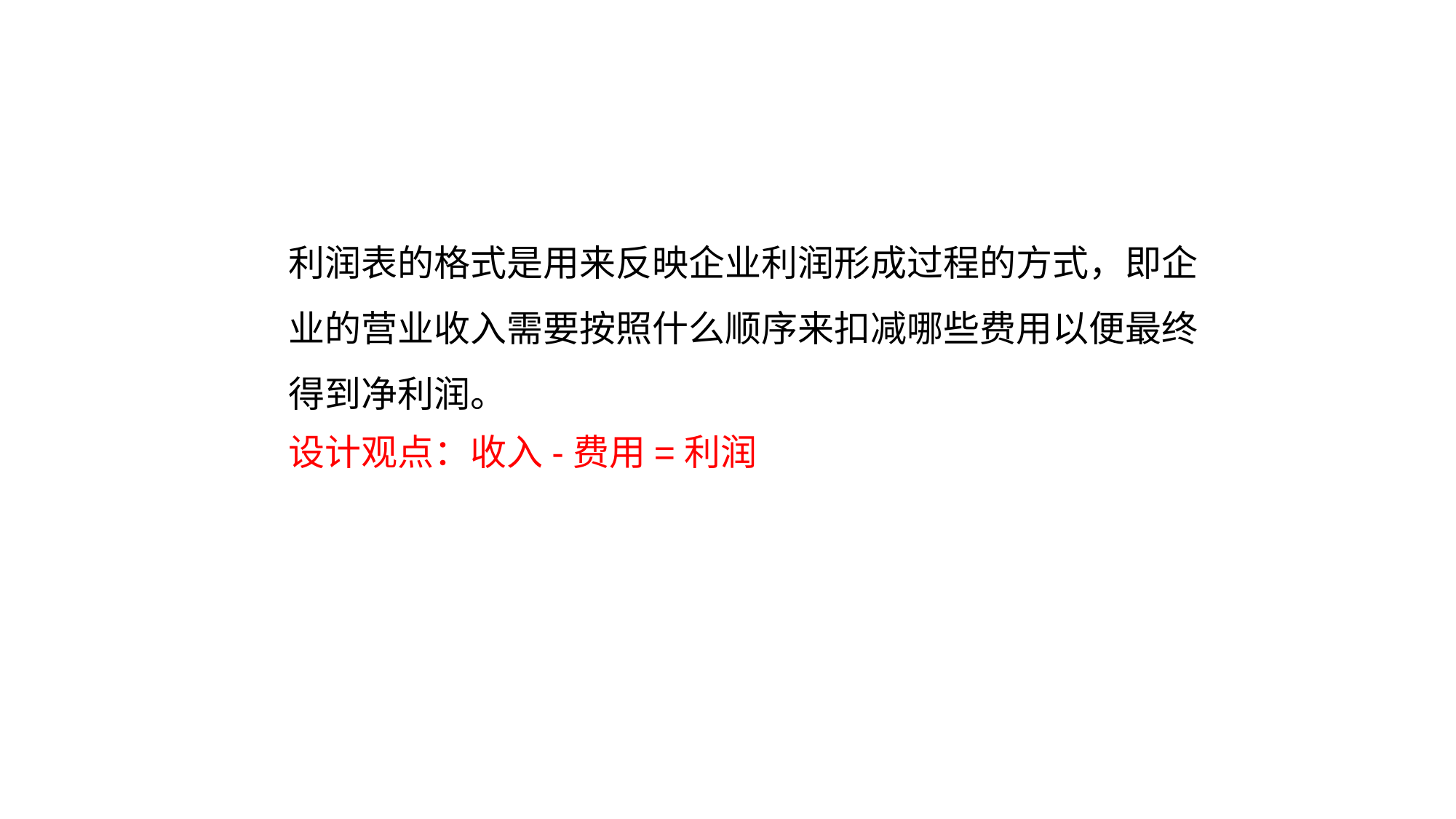

利润表的格式是用来反映企业利润形成过程的方式，即企业的营业收入需要按照什么顺序来扣减哪些费用以便最终得到净利润。
设计观点：收入-费用=利润